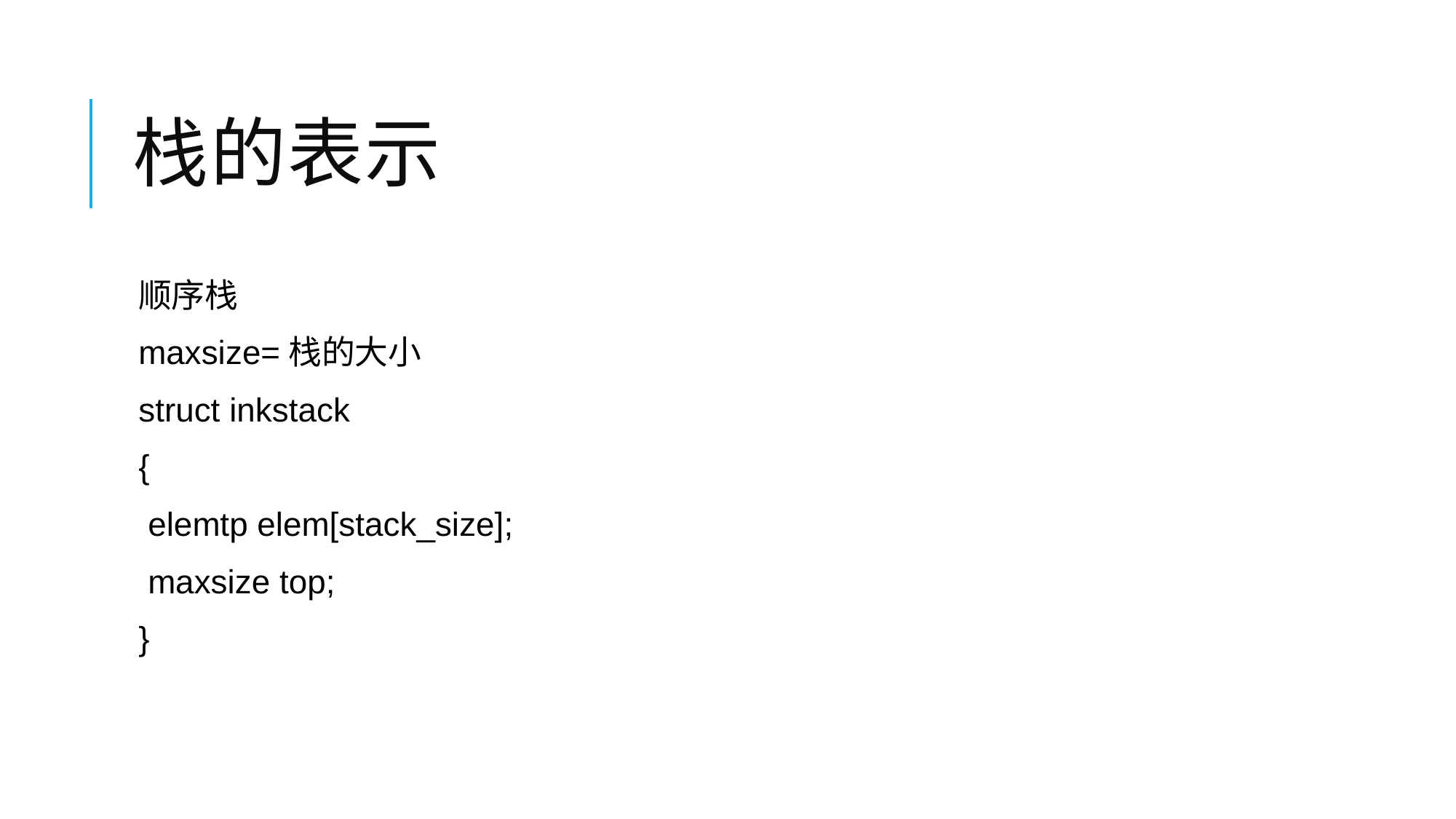

# 栈的表示
顺序栈
maxsize=栈的大小
struct inkstack
{
 elemtp elem[stack_size];
 maxsize top;
}